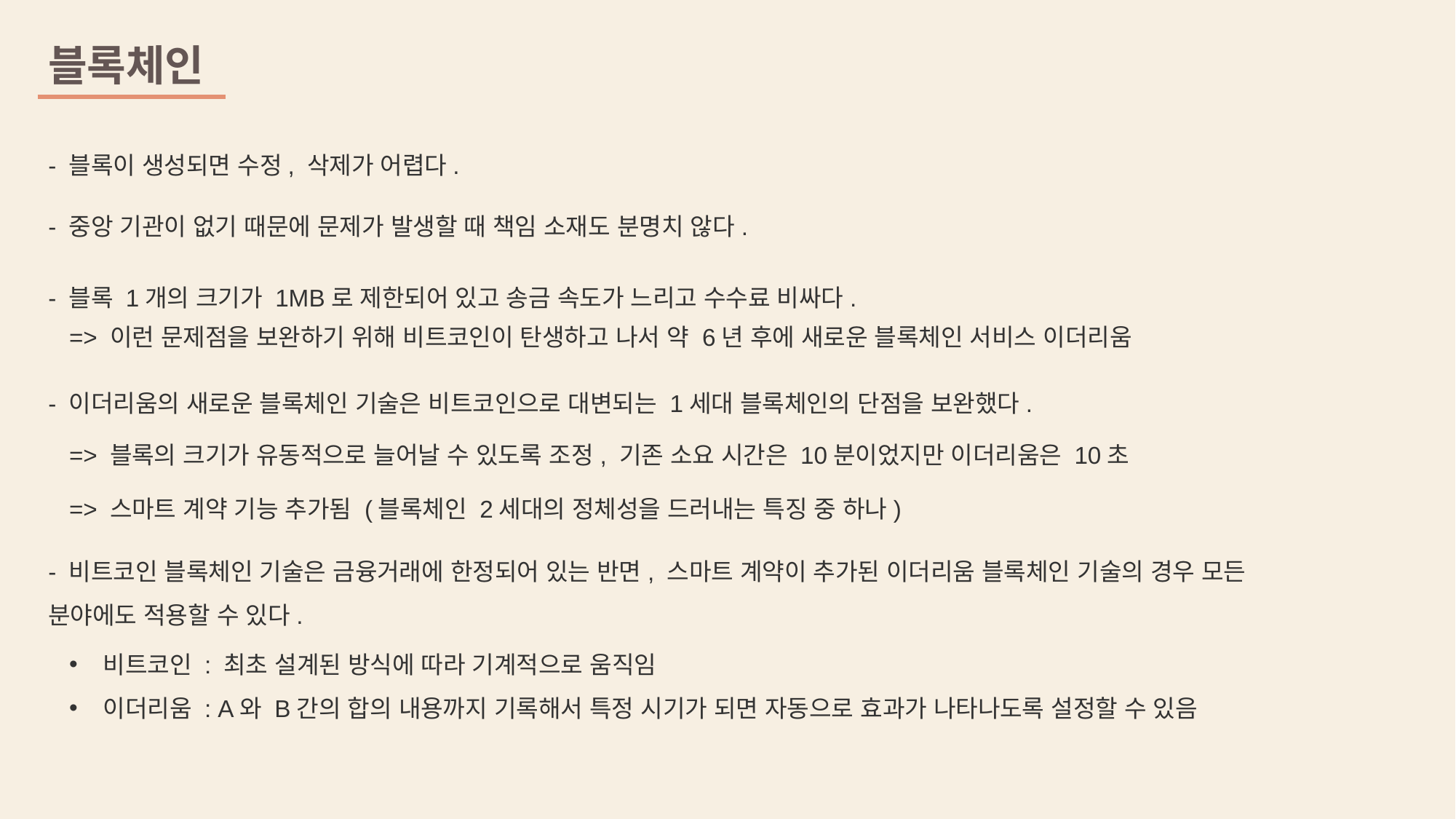

블록체인
- 블록이 생성되면 수정, 삭제가 어렵다.
- 중앙 기관이 없기 때문에 문제가 발생할 때 책임 소재도 분명치 않다.
- 블록 1개의 크기가 1MB로 제한되어 있고 송금 속도가 느리고 수수료 비싸다.
=> 이런 문제점을 보완하기 위해 비트코인이 탄생하고 나서 약 6년 후에 새로운 블록체인 서비스 이더리움
- 이더리움의 새로운 블록체인 기술은 비트코인으로 대변되는 1세대 블록체인의 단점을 보완했다.
=> 블록의 크기가 유동적으로 늘어날 수 있도록 조정, 기존 소요 시간은 10분이었지만 이더리움은 10초
=> 스마트 계약 기능 추가됨 (블록체인 2세대의 정체성을 드러내는 특징 중 하나)
- 비트코인 블록체인 기술은 금융거래에 한정되어 있는 반면, 스마트 계약이 추가된 이더리움 블록체인 기술의 경우 모든 분야에도 적용할 수 있다.
비트코인 : 최초 설계된 방식에 따라 기계적으로 움직임
이더리움 : A와 B간의 합의 내용까지 기록해서 특정 시기가 되면 자동으로 효과가 나타나도록 설정할 수 있음